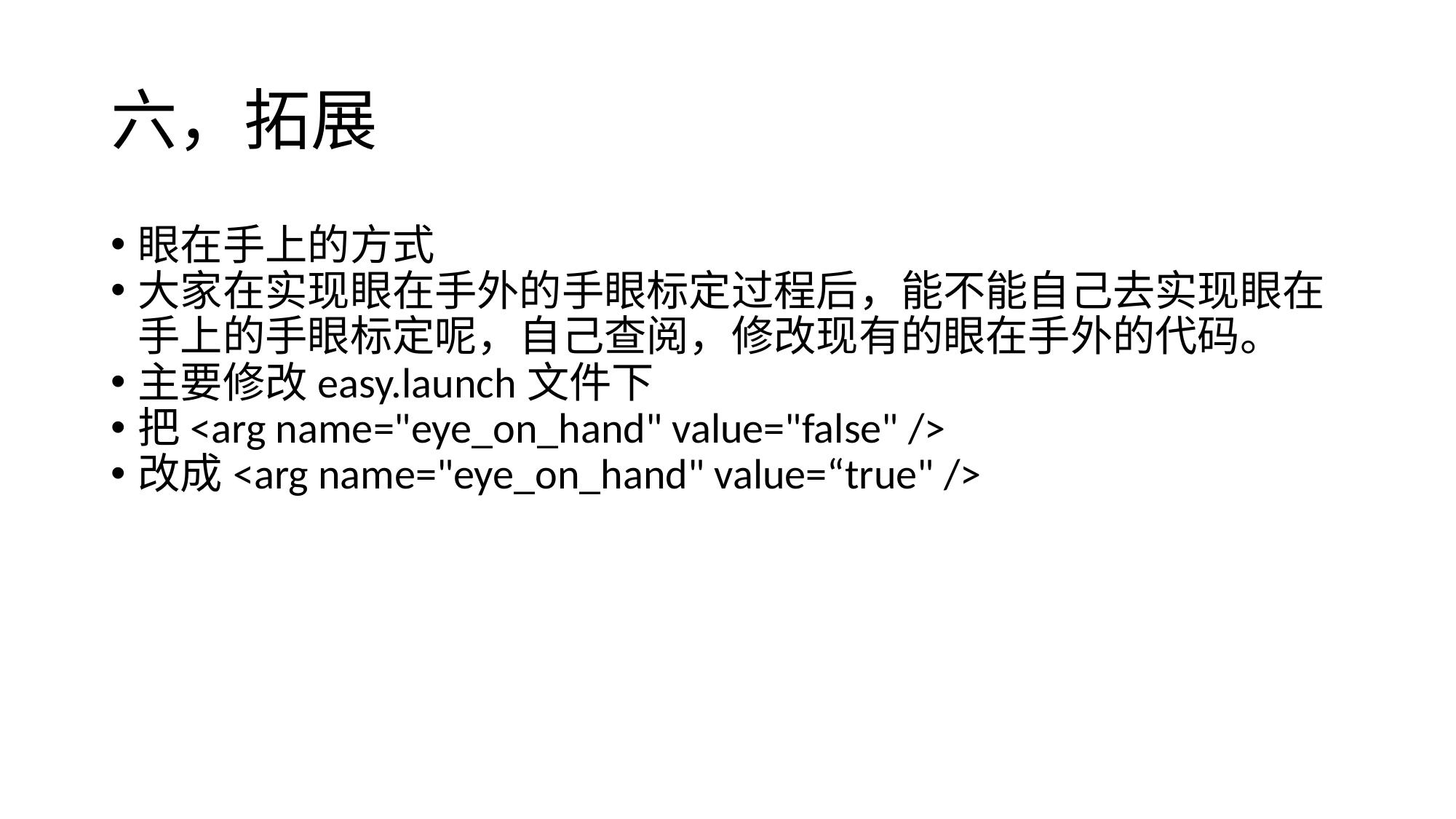

六，拓展
眼在手上的方式
大家在实现眼在手外的手眼标定过程后，能不能自己去实现眼在手上的手眼标定呢，自己查阅，修改现有的眼在手外的代码。
主要修改easy.launch文件下
把<arg name="eye_on_hand" value="false" />
改成<arg name="eye_on_hand" value=“true" />